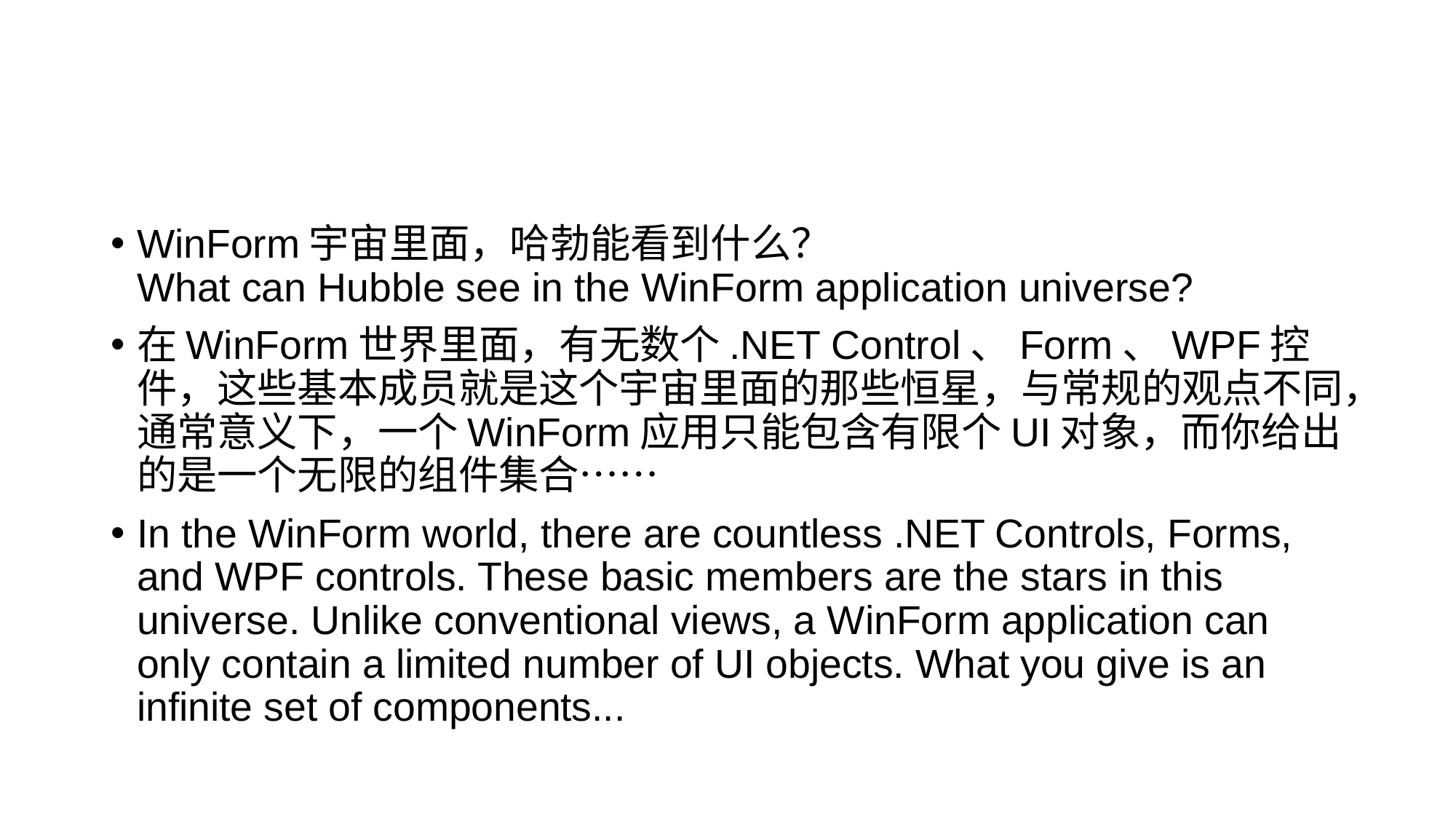

#
WinForm宇宙里面，哈勃能看到什么？
What can Hubble see in the WinForm application universe?
在WinForm世界里面，有无数个.NET Control、Form、WPF控件，这些基本成员就是这个宇宙里面的那些恒星，与常规的观点不同，通常意义下，一个WinForm应用只能包含有限个UI对象，而你给出的是一个无限的组件集合……
In the WinForm world, there are countless .NET Controls, Forms, and WPF controls. These basic members are the stars in this universe. Unlike conventional views, a WinForm application can only contain a limited number of UI objects. What you give is an infinite set of components...